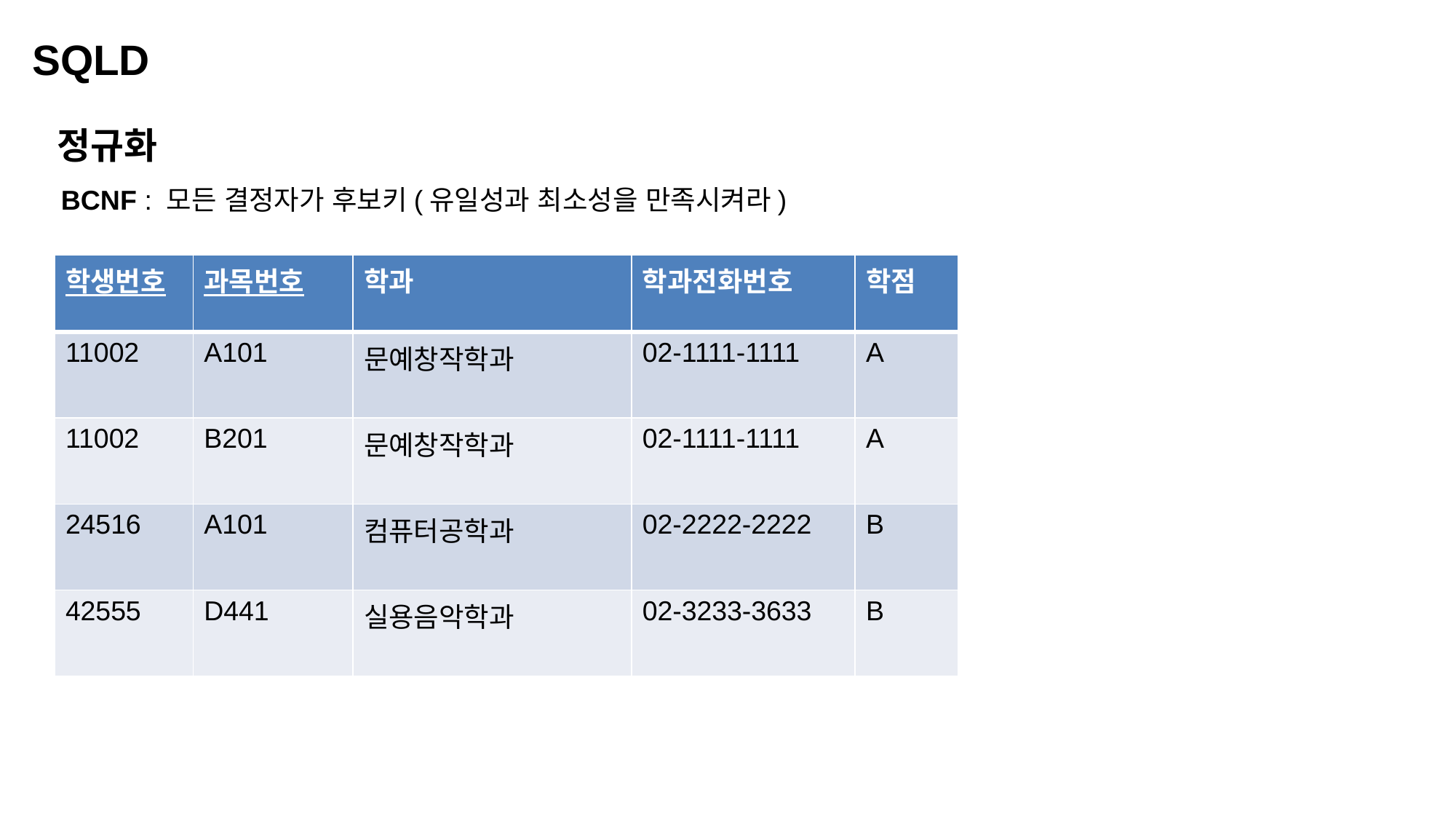

SQLD
정규화
BCNF : 모든 결정자가 후보키(유일성과 최소성을 만족시켜라)
| 학생번호 | 과목번호 | 학과 | 학과전화번호 | 학점 |
| --- | --- | --- | --- | --- |
| 11002 | A101 | 문예창작학과 | 02-1111-1111 | A |
| 11002 | B201 | 문예창작학과 | 02-1111-1111 | A |
| 24516 | A101 | 컴퓨터공학과 | 02-2222-2222 | B |
| 42555 | D441 | 실용음악학과 | 02-3233-3633 | B |